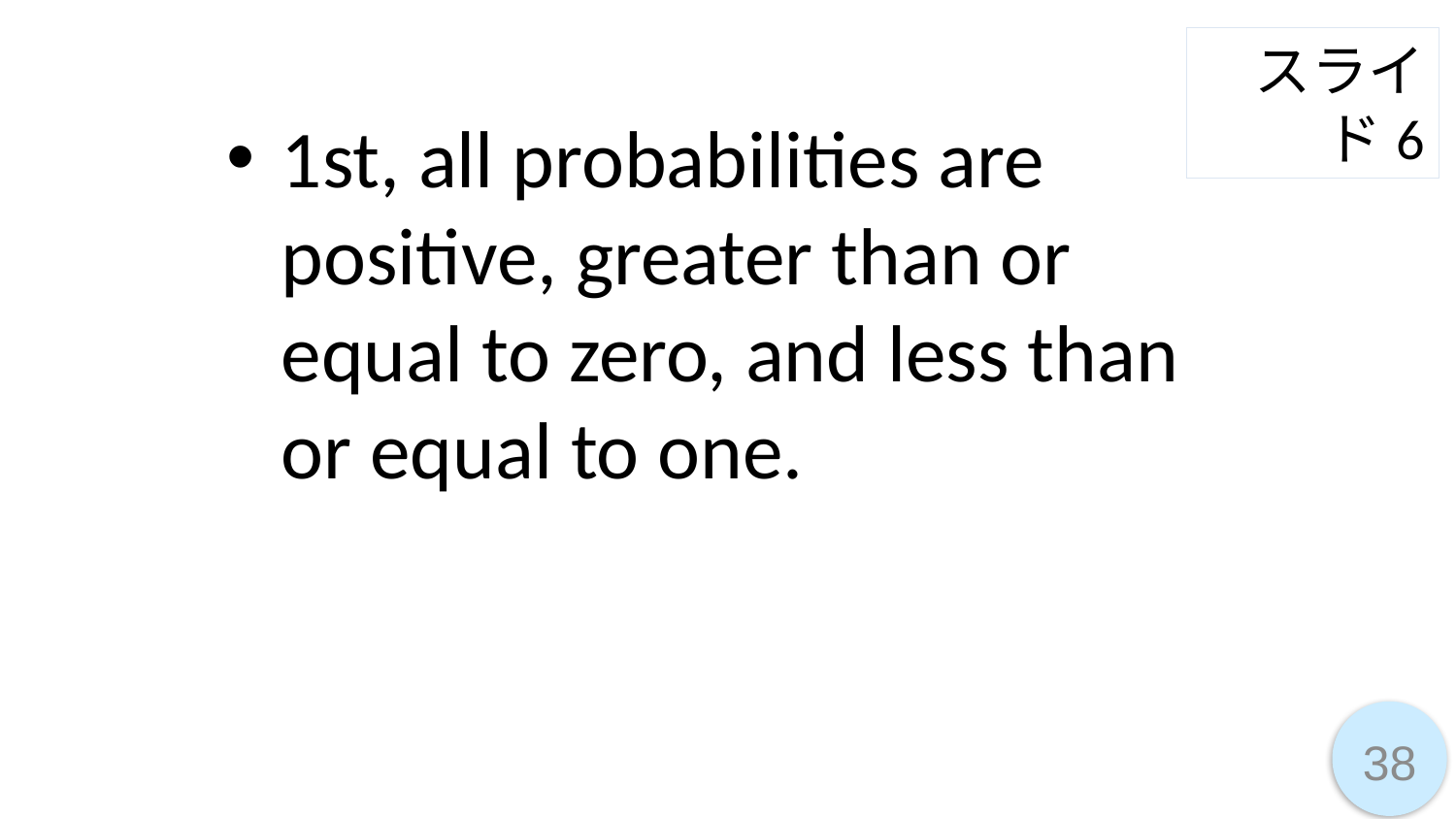

スライド6
1st, all probabilities are positive, greater than or equal to zero, and less than or equal to one.
38